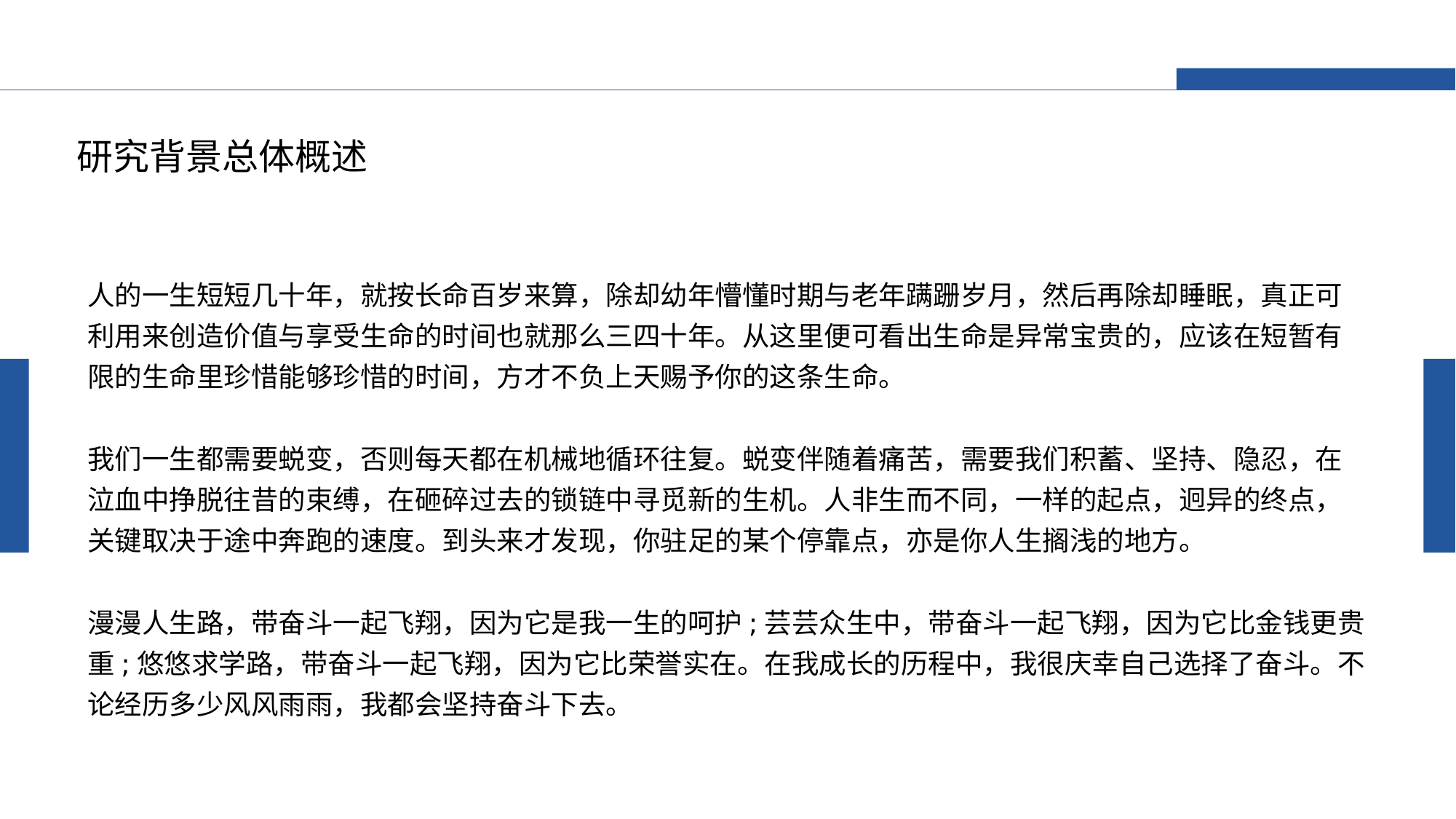

研究背景总体概述
人的一生短短几十年，就按长命百岁来算，除却幼年懵懂时期与老年蹒跚岁月，然后再除却睡眠，真正可利用来创造价值与享受生命的时间也就那么三四十年。从这里便可看出生命是异常宝贵的，应该在短暂有限的生命里珍惜能够珍惜的时间，方才不负上天赐予你的这条生命。

我们一生都需要蜕变，否则每天都在机械地循环往复。蜕变伴随着痛苦，需要我们积蓄、坚持、隐忍，在泣血中挣脱往昔的束缚，在砸碎过去的锁链中寻觅新的生机。人非生而不同，一样的起点，迥异的终点，关键取决于途中奔跑的速度。到头来才发现，你驻足的某个停靠点，亦是你人生搁浅的地方。

漫漫人生路，带奋斗一起飞翔，因为它是我一生的呵护;芸芸众生中，带奋斗一起飞翔，因为它比金钱更贵重;悠悠求学路，带奋斗一起飞翔，因为它比荣誉实在。在我成长的历程中，我很庆幸自己选择了奋斗。不论经历多少风风雨雨，我都会坚持奋斗下去。